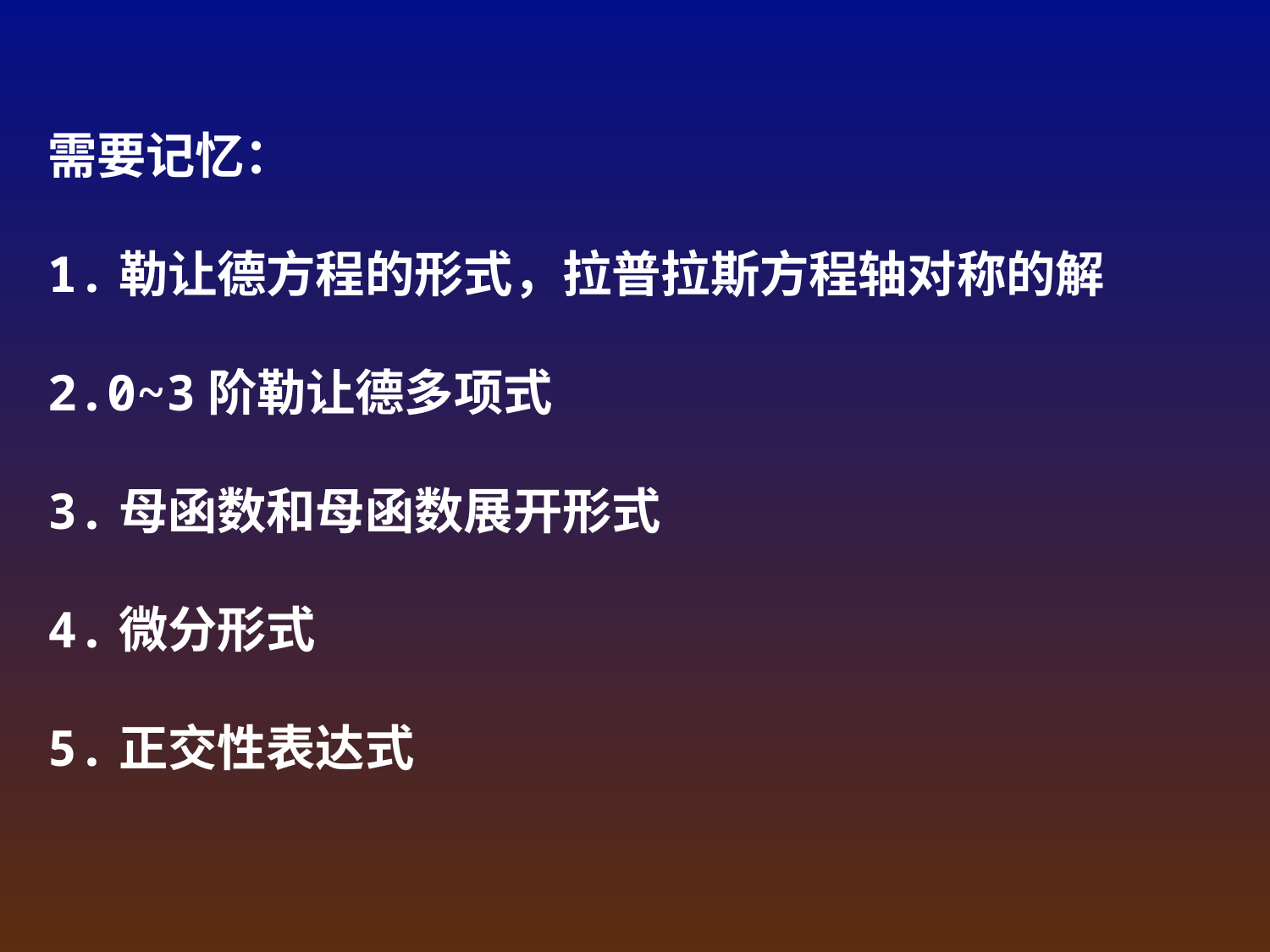

需要记忆：
1.勒让德方程的形式，拉普拉斯方程轴对称的解
2.0~3阶勒让德多项式
3.母函数和母函数展开形式
4.微分形式
5.正交性表达式